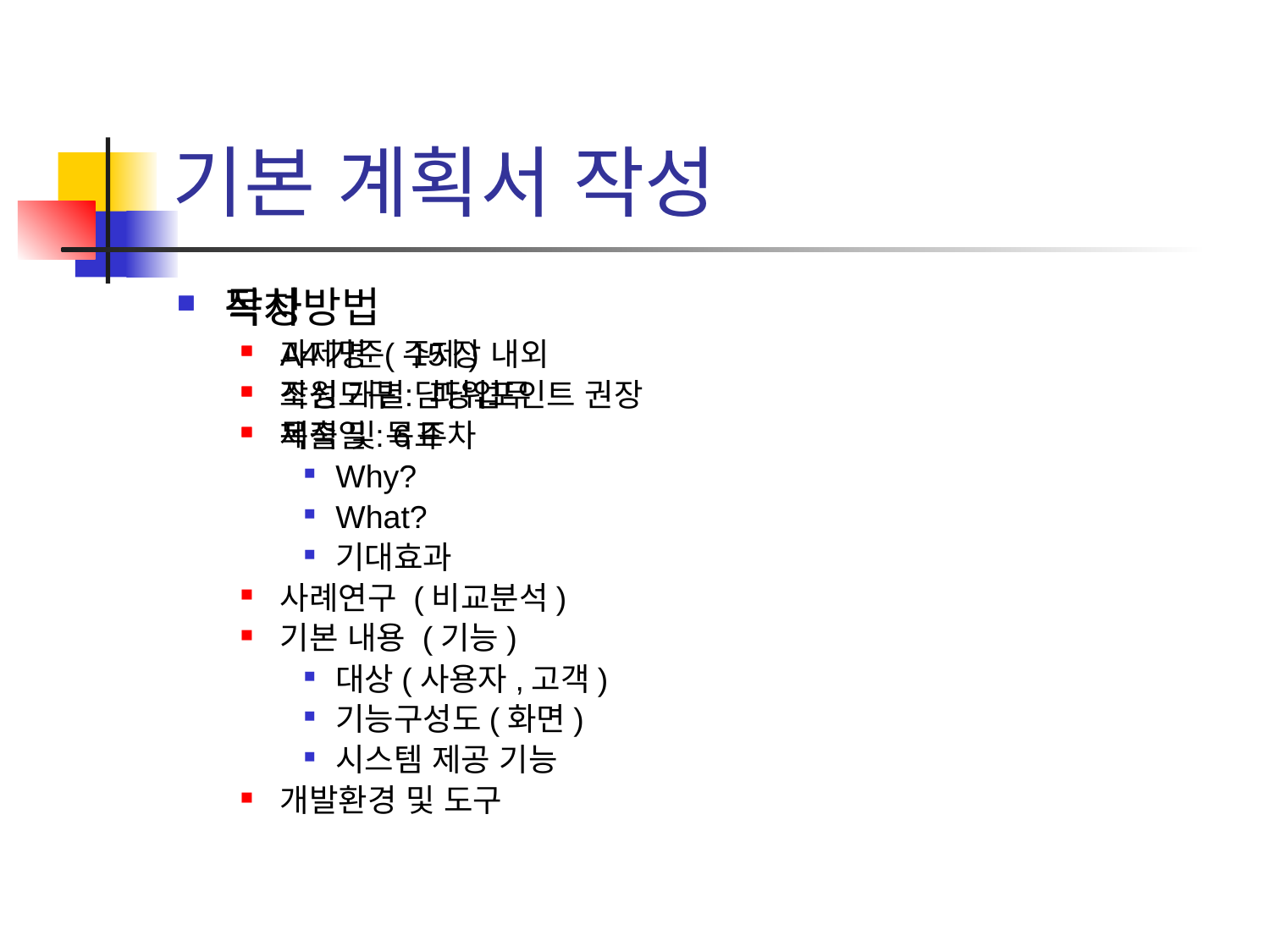

# 기본 계획서 작성
작성방법
A4기준  15장 내외
작성도구: 파워포인트 권장
제출일: 6주차

목차
과제명 (주제)
조원 개별 담당업무
목적 및 목표
Why?
What?
기대효과
사례연구 (비교분석)
기본 내용 (기능)
대상(사용자,고객)
기능구성도(화면)
시스템 제공 기능
개발환경 및 도구